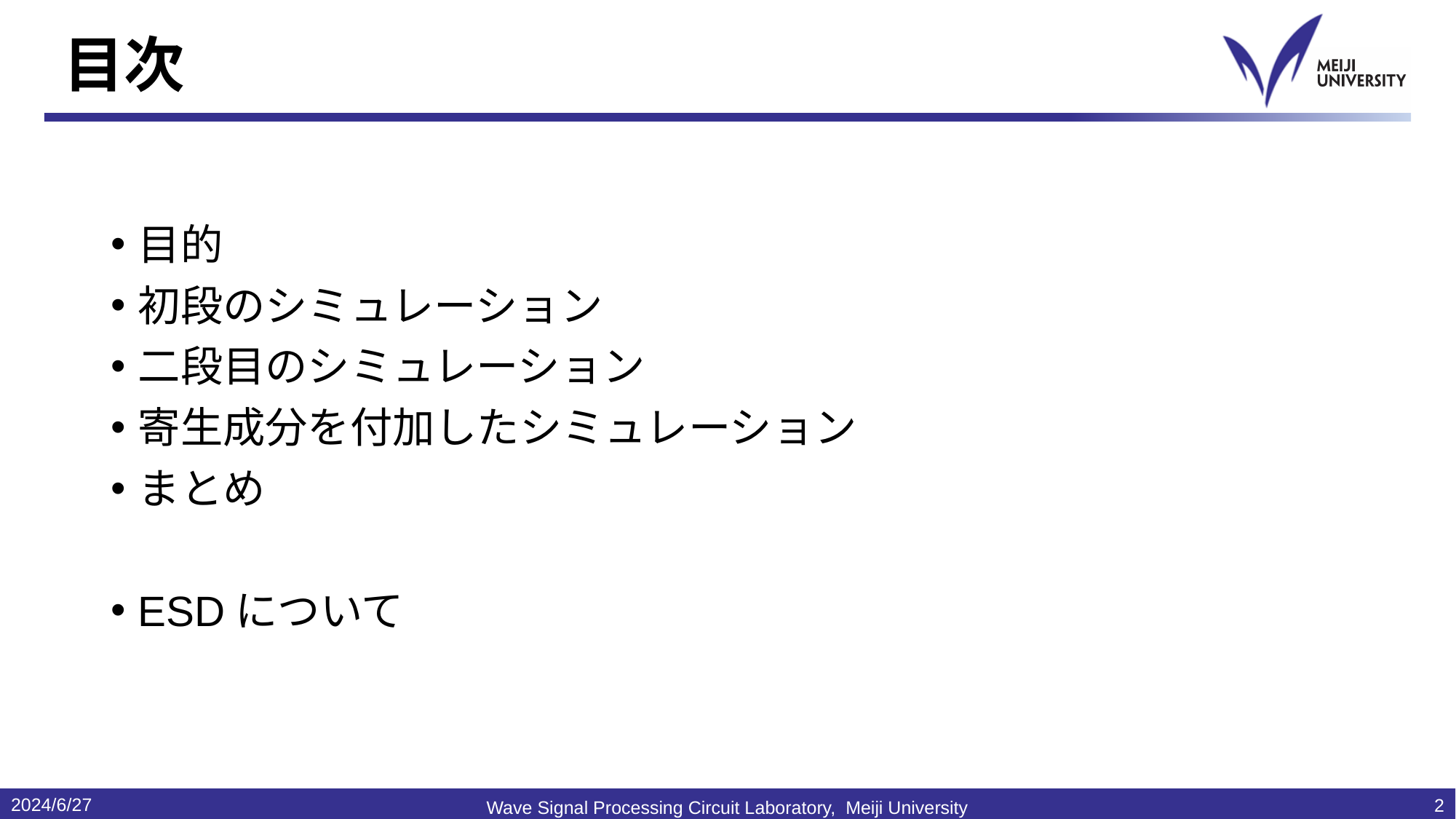

# 目次
目的
初段のシミュレーション
二段目のシミュレーション
寄生成分を付加したシミュレーション
まとめ

ESDについて
2024/6/27
2
Wave Signal Processing Circuit Laboratory,  Meiji University